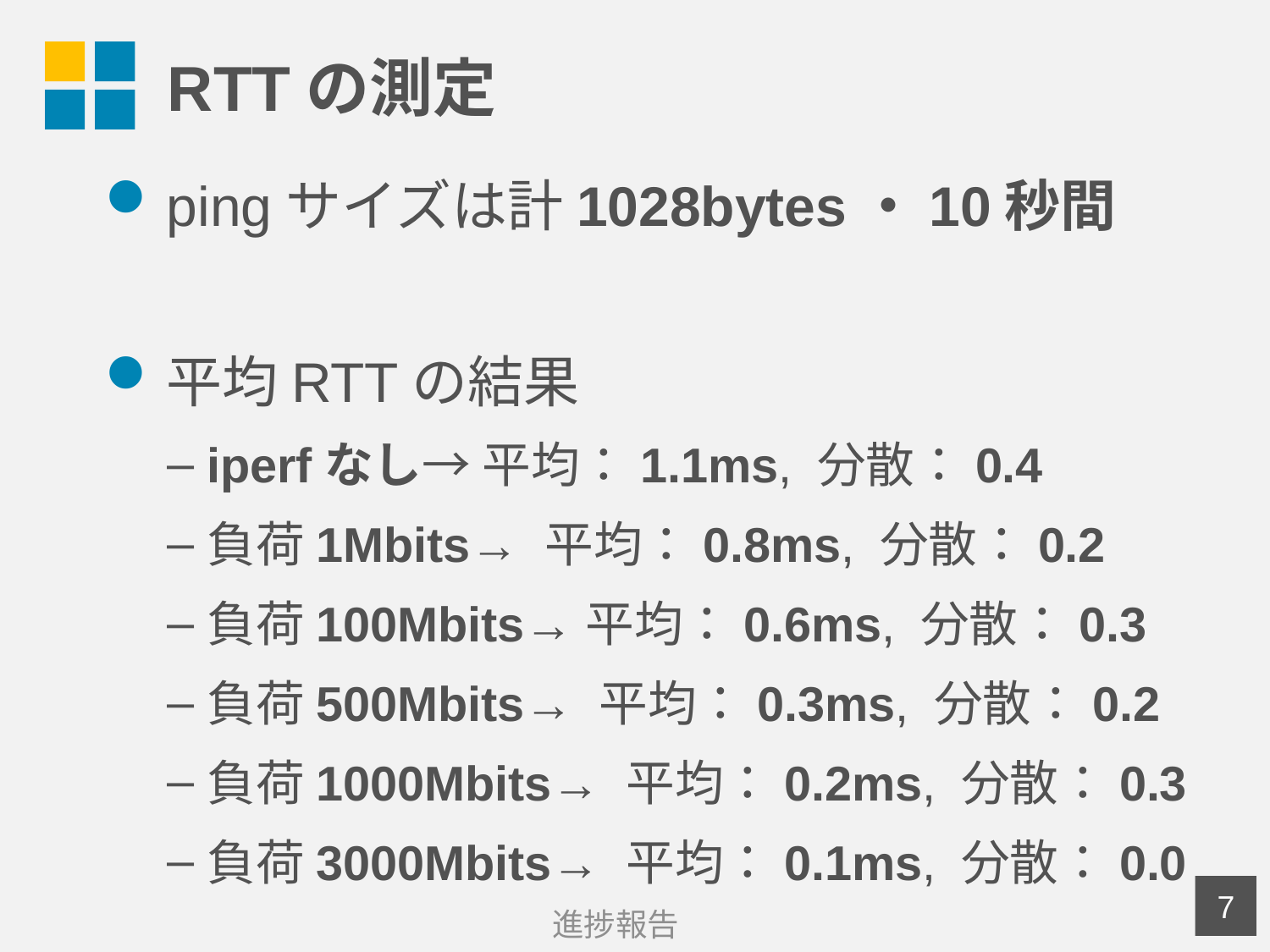

# RTTの測定
pingサイズは計1028bytes・10秒間

平均RTTの結果
iperfなし→ 平均：1.1ms, 分散：0.4
負荷1Mbits→ 平均：0.8ms, 分散：0.2
負荷100Mbits→平均：0.6ms, 分散：0.3
負荷500Mbits→ 平均：0.3ms, 分散：0.2
負荷1000Mbits→ 平均：0.2ms, 分散：0.3
負荷3000Mbits→ 平均：0.1ms, 分散：0.0
7
進捗報告